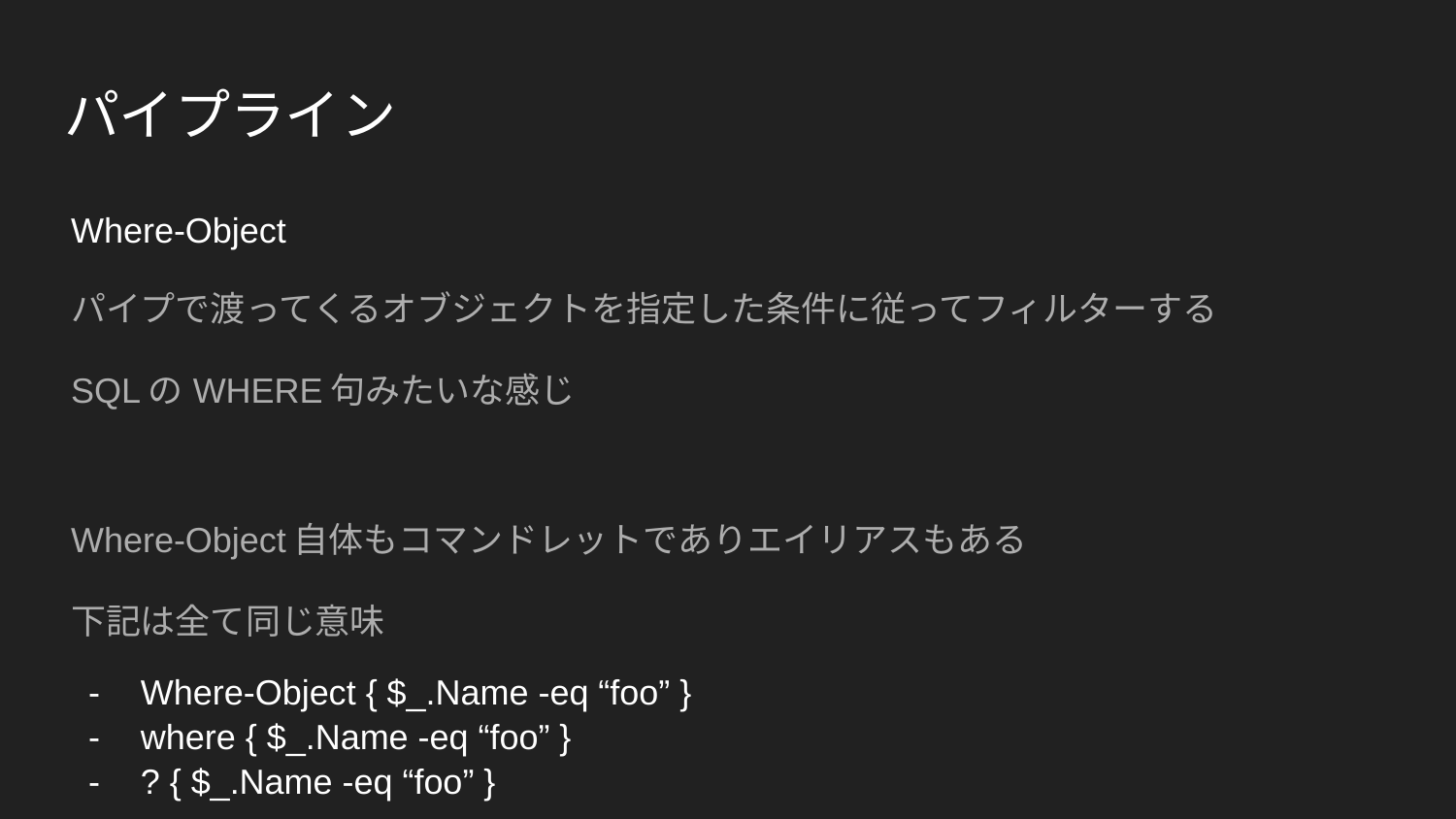

# パイプライン
Where-Object
パイプで渡ってくるオブジェクトを指定した条件に従ってフィルターする
SQLのWHERE句みたいな感じ

Where-Object自体もコマンドレットでありエイリアスもある
下記は全て同じ意味
Where-Object { $_.Name -eq “foo” }
where { $_.Name -eq “foo” }
? { $_.Name -eq “foo” }